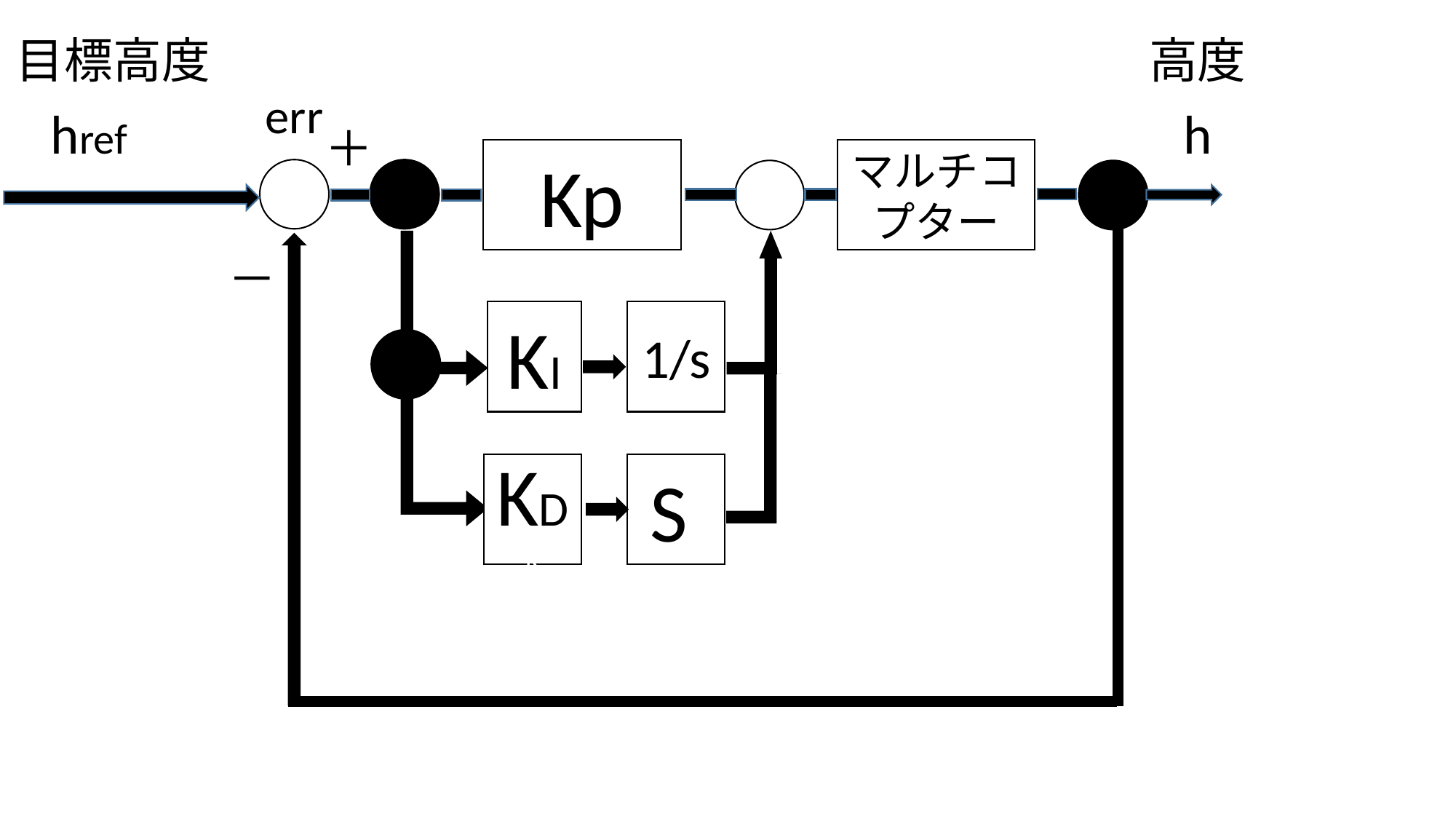

目標高度
高度
err
href
h
＋
マルチコプター
Kp

－

KI
1/s

KDK
SK